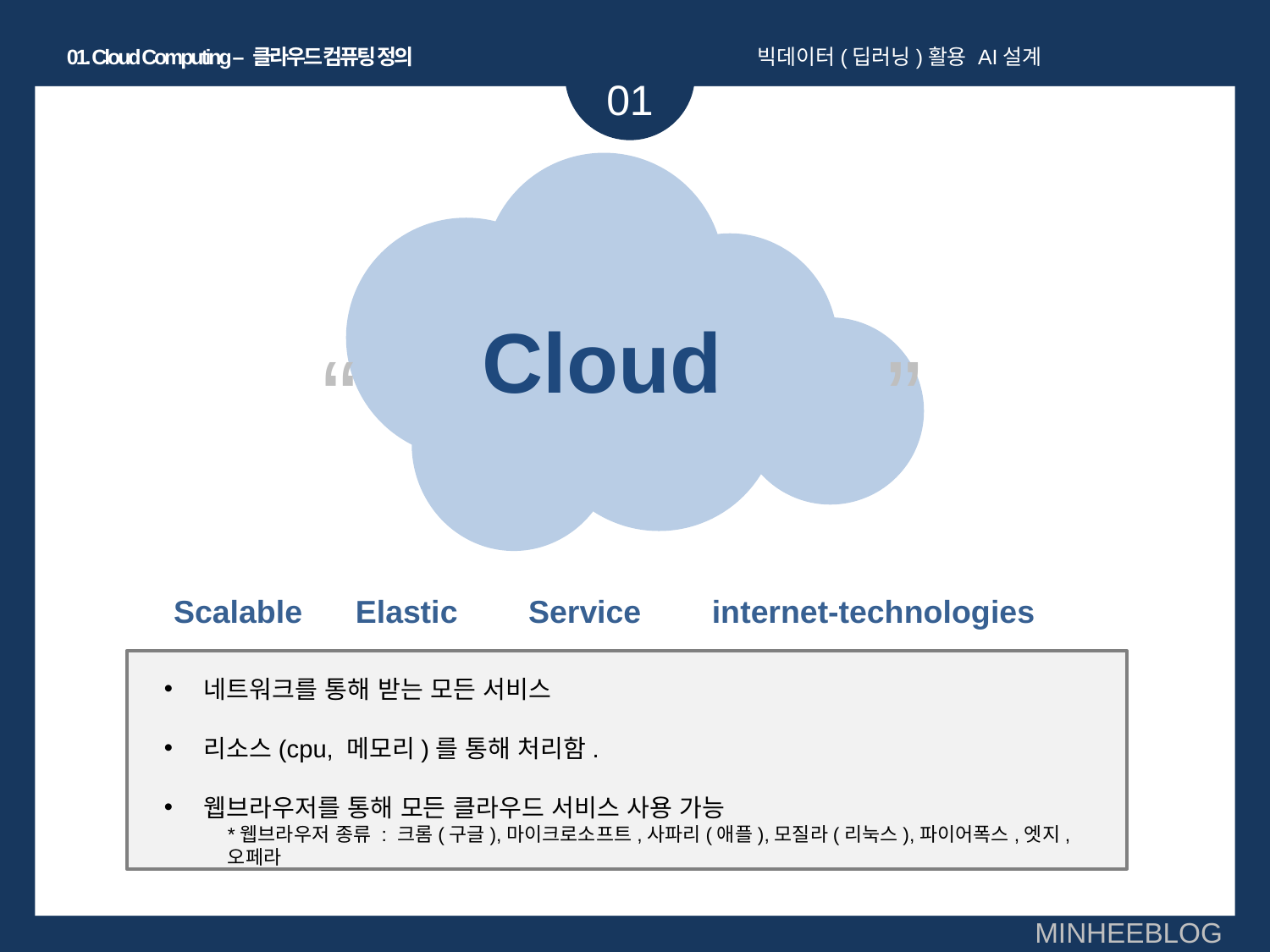

01. Cloud Computing – 클라우드 컴퓨팅 정의

빅데이터(딥러닝)활용 AI설계
01

Cloud
“                  ”
Scalable      Elastic        Service        internet-technologies

네트워크를 통해 받는 모든 서비스

리소스(cpu, 메모리)를 통해 처리함.

웹브라우저를 통해 모든 클라우드 서비스 사용 가능
*웹브라우저 종류 : 크롬(구글),마이크로소프트,사파리(애플),모질라(리눅스),파이어폭스,엣지,오페라

MINHEEBLOG